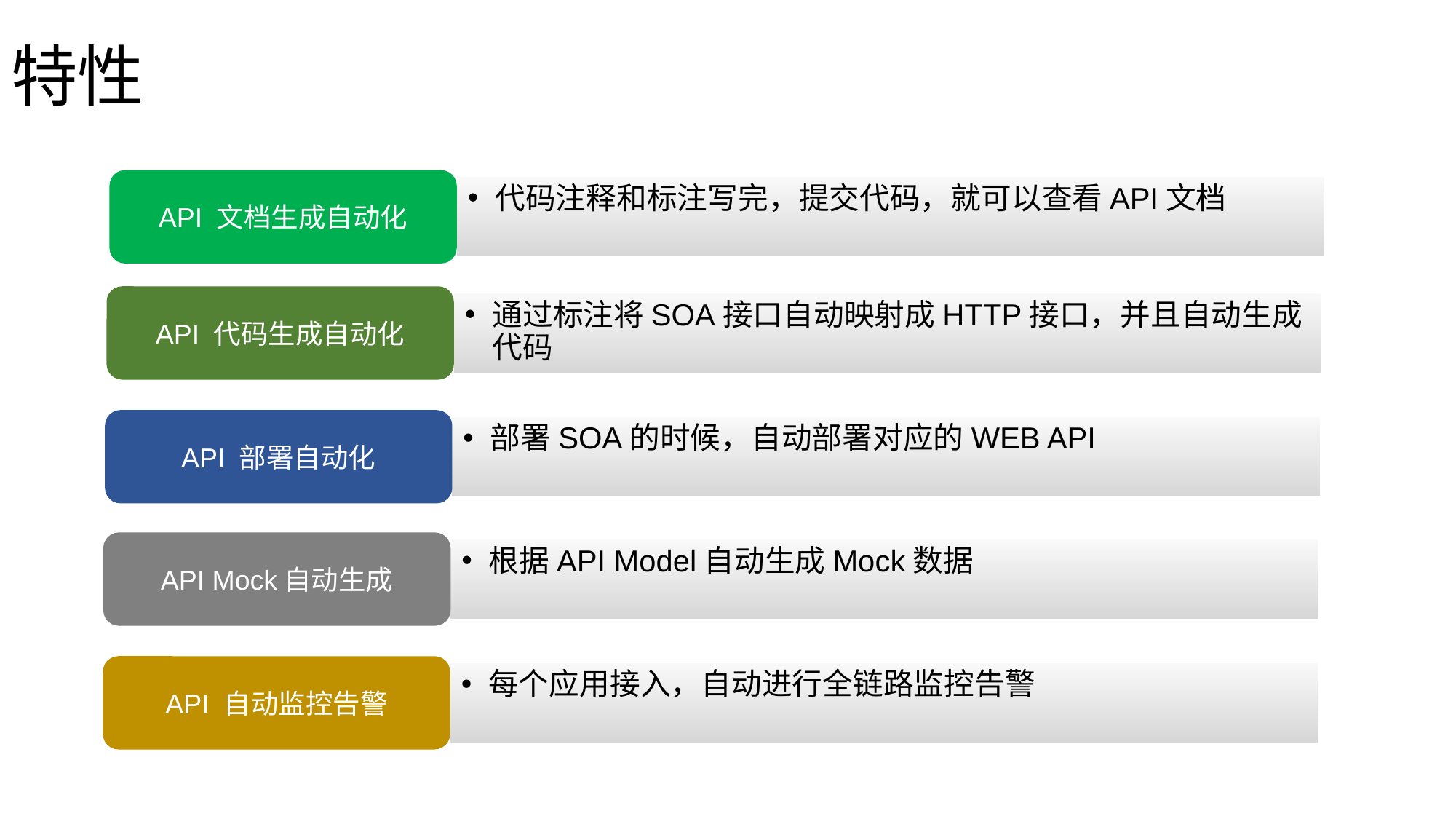

# 特性
API 文档生成自动化
代码注释和标注写完，提交代码，就可以查看API文档
API 代码生成自动化
通过标注将SOA接口自动映射成HTTP接口，并且自动生成代码
API 部署自动化
部署SOA的时候，自动部署对应的WEB API
API Mock自动生成
根据API Model自动生成Mock数据
API 自动监控告警
每个应用接入，自动进行全链路监控告警